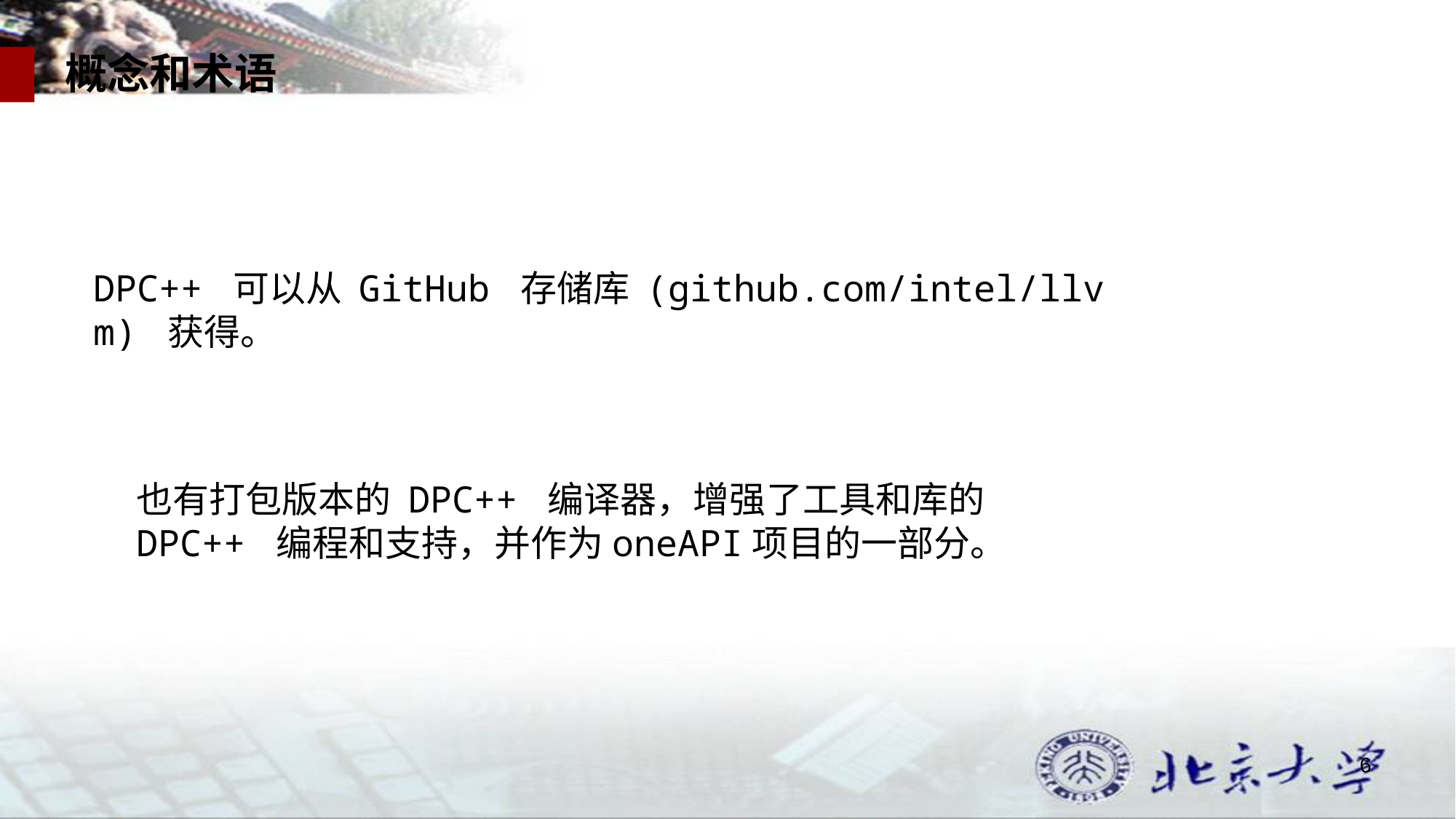

概念和术语

DPC++ 可以从 GitHub 存储库 (github.com/intel/llv
m) 获得。
也有打包版本的 DPC++ 编译器，增强了工具和库的
DPC++ 编程和支持，并作为oneAPI项目的一部分。
6